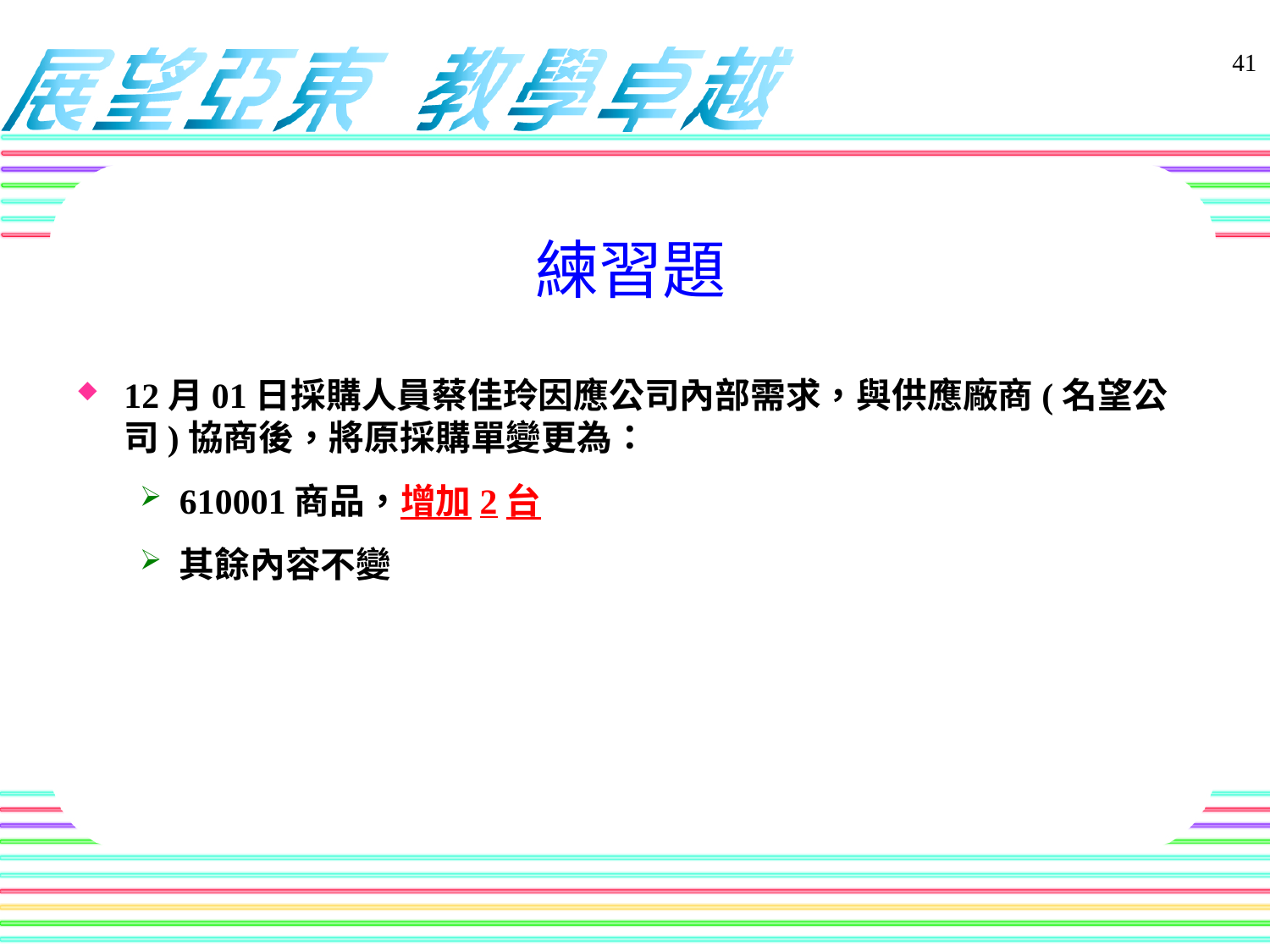

練習題
12月01日採購人員蔡佳玲因應公司內部需求，與供應廠商(名望公司)協商後，將原採購單變更為：
610001商品，增加2台
其餘內容不變
41